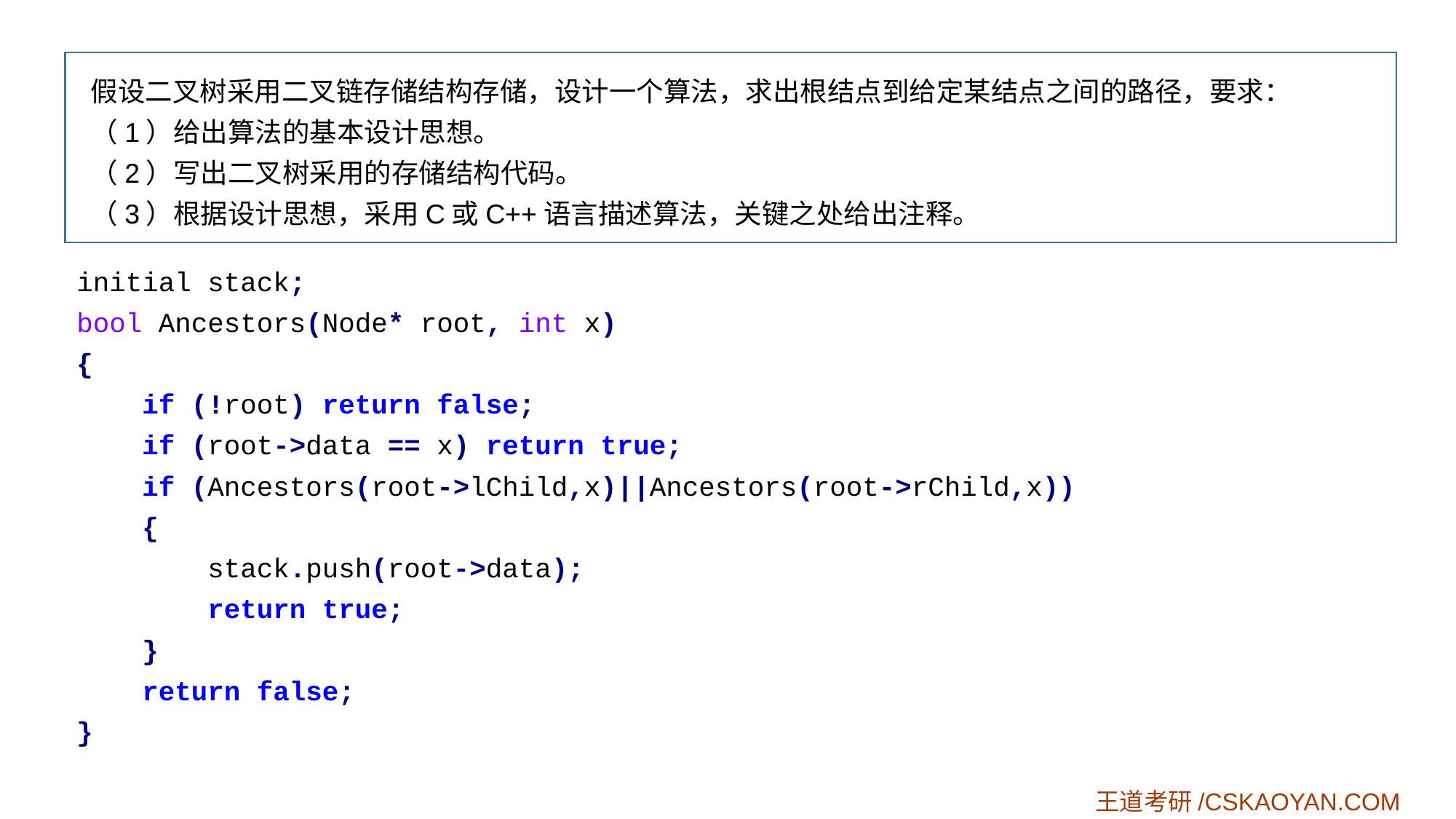

假设二叉树采用二叉链存储结构存储，设计一个算法，求出根结点到给定某结点之间的路径，要求：
（1）给出算法的基本设计思想。
（2）写出二叉树采用的存储结构代码。
（3）根据设计思想，采用C或C++语言描述算法，关键之处给出注释。

initial stack;
bool Ancestors(Node* root, int x)
{
    if (!root) return false;
    if (root->data == x) return true;
    if (Ancestors(root->lChild,x)||Ancestors(root->rChild,x))
    {
        stack.push(root->data);
        return true;
    }
    return false;
}
王道考研/CSKAOYAN.COM